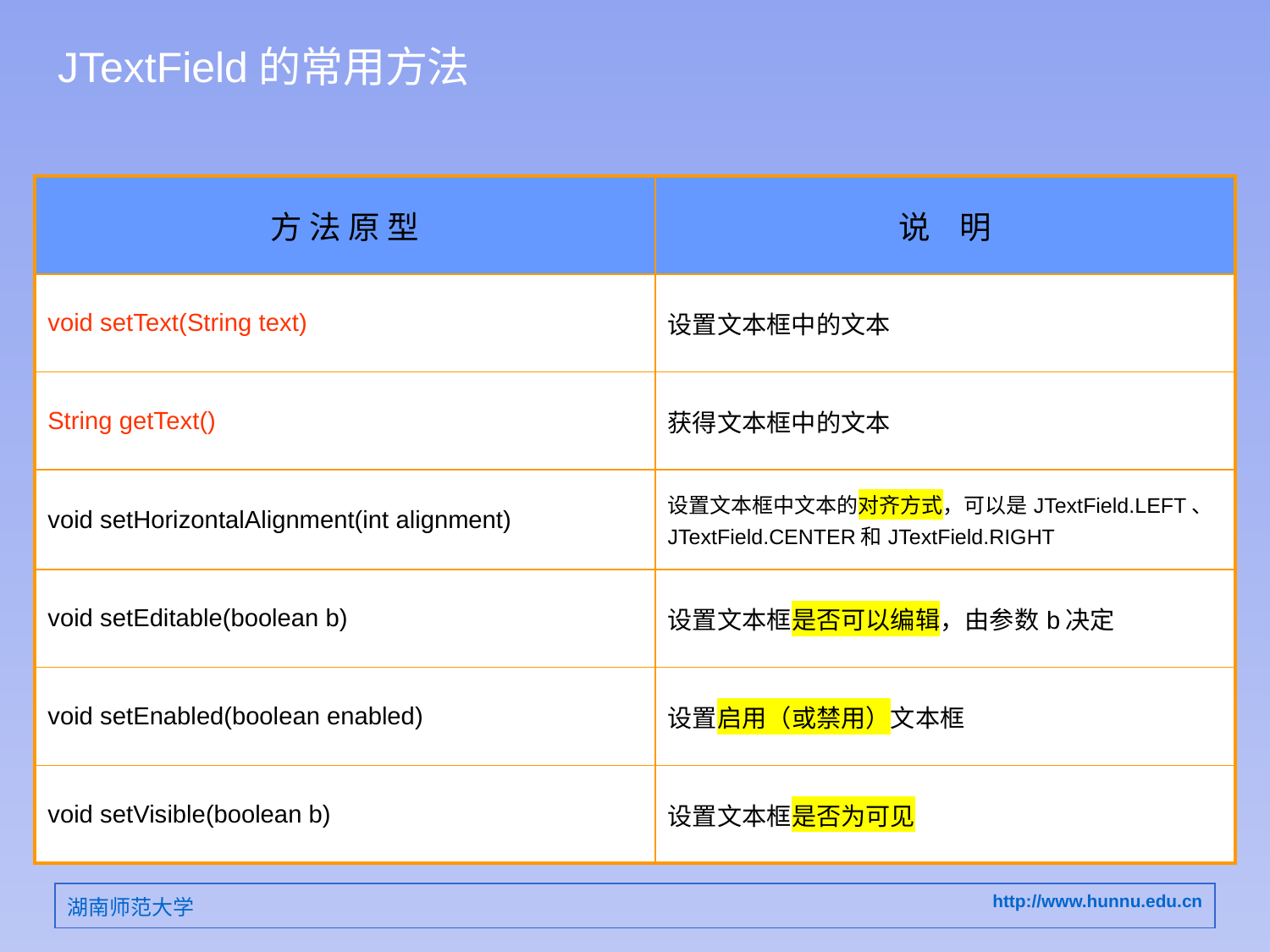

# JTextField的常用方法
| 方 法 原 型 | 说 明 |
| --- | --- |
| void setText(String text) | 设置文本框中的文本 |
| String getText() | 获得文本框中的文本 |
| void setHorizontalAlignment(int alignment) | 设置文本框中文本的对齐方式，可以是JTextField.LEFT、JTextField.CENTER和JTextField.RIGHT |
| void setEditable(boolean b) | 设置文本框是否可以编辑，由参数b决定 |
| void setEnabled(boolean enabled) | 设置启用（或禁用）文本框 |
| void setVisible(boolean b) | 设置文本框是否为可见 |